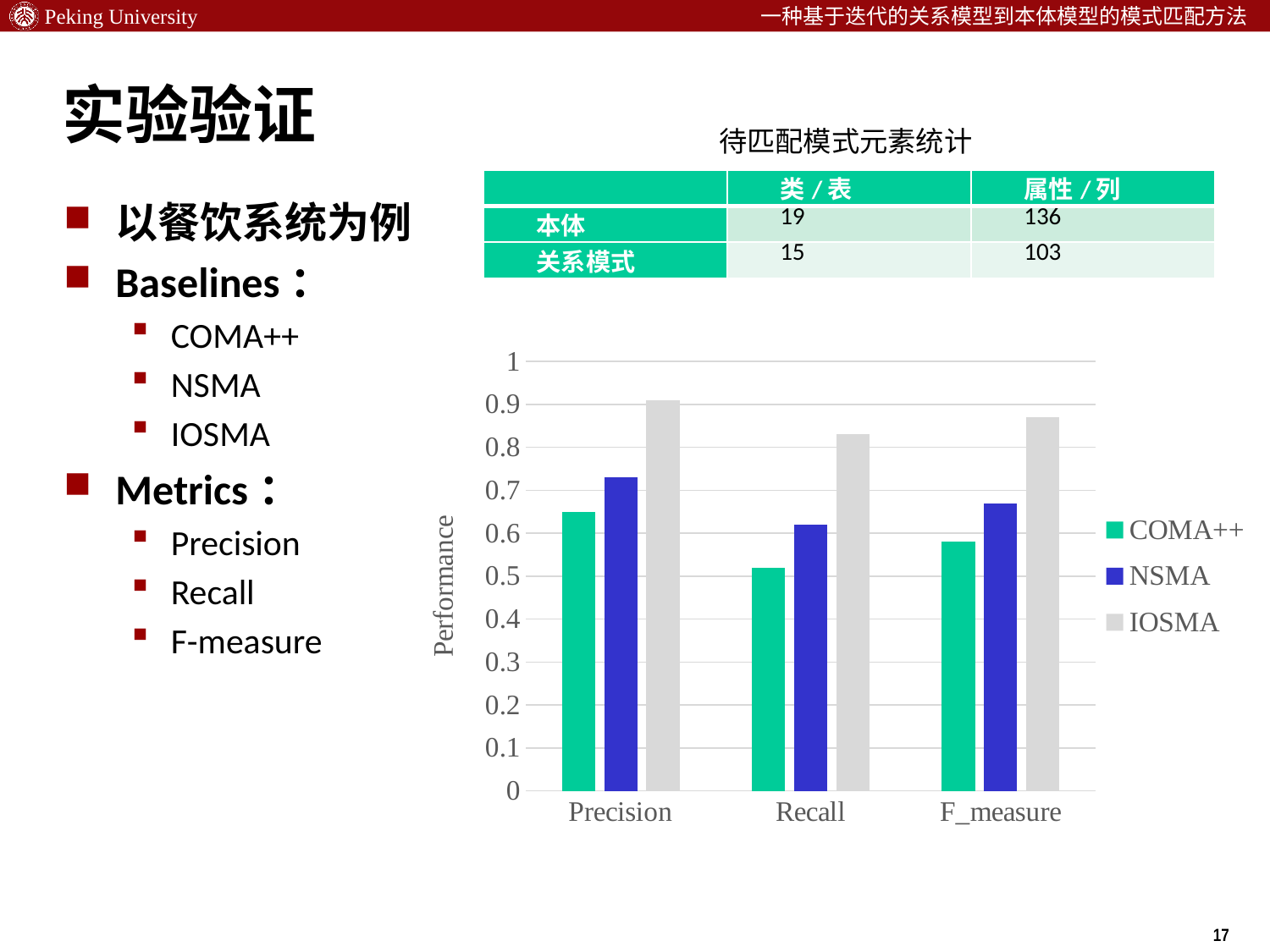

# 实验验证
待匹配模式元素统计
|  | 类/表 | 属性/列 |
| --- | --- | --- |
| 本体 | 19 | 136 |
| 关系模式 | 15 | 103 |
以餐饮系统为例
Baselines：
COMA++
NSMA
IOSMA
Metrics：
Precision
Recall
F-measure

### Chart

| Category | COMA++ | NSMA | IOSMA |
|---|---|---|---|
| Precision | 0.65 | 0.73 | 0.91 |
| Recall | 0.52 | 0.62 | 0.83 |
| F_measure | 0.58 | 0.67 | 0.87 |